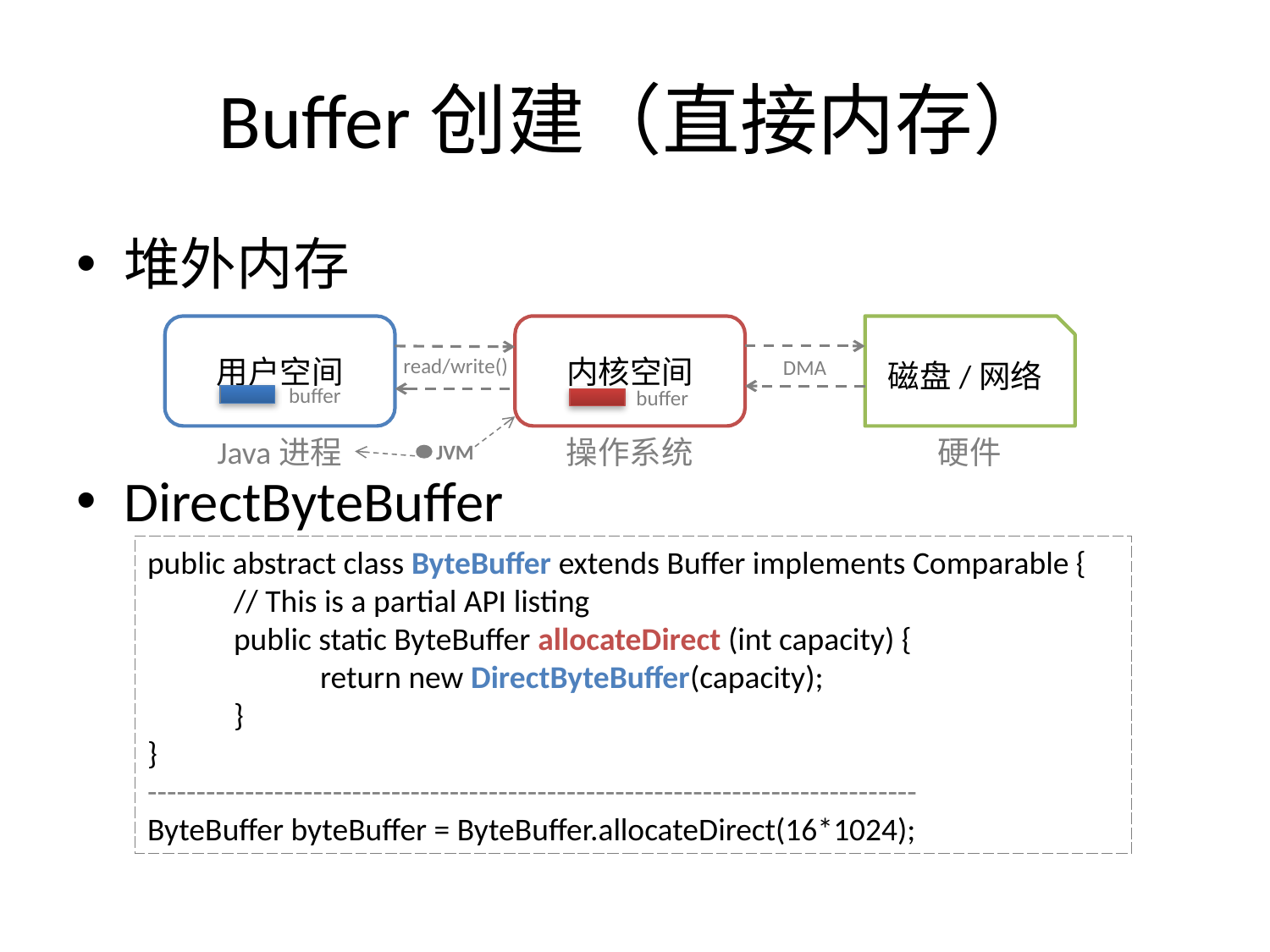

# Buffer创建（直接内存）
堆外内存

DirectByteBuffer
用户空间
内核空间
磁盘/网络
read/write()
DMA
buffer
buffer

Java进程
硬件
操作系统
JVM

public abstract class ByteBuffer extends Buffer implements Comparable {
            // This is a partial API listing
            public static ByteBuffer allocateDirect (int capacity) {
                        return new DirectByteBuffer(capacity);
            }
}
-------------------------------------------------------------------------------
ByteBuffer byteBuffer = ByteBuffer.allocateDirect(16*1024);